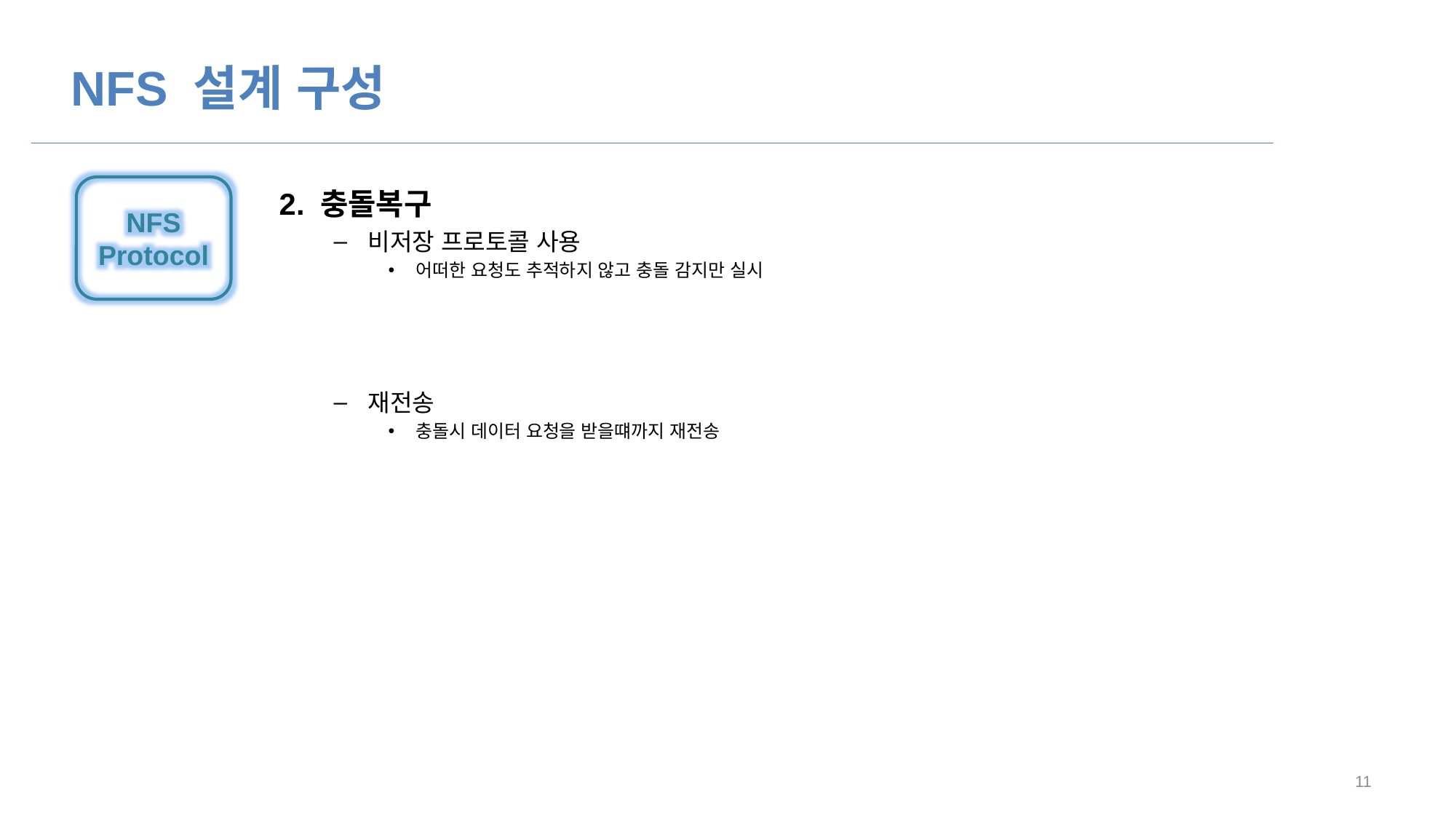

NFS 설계 구성
NFS
Protocol
2. 충돌복구
비저장 프로토콜 사용
어떠한 요청도 추적하지 않고 충돌 감지만 실시

재전송
충돌시 데이터 요청을 받을떄까지 재전송
11